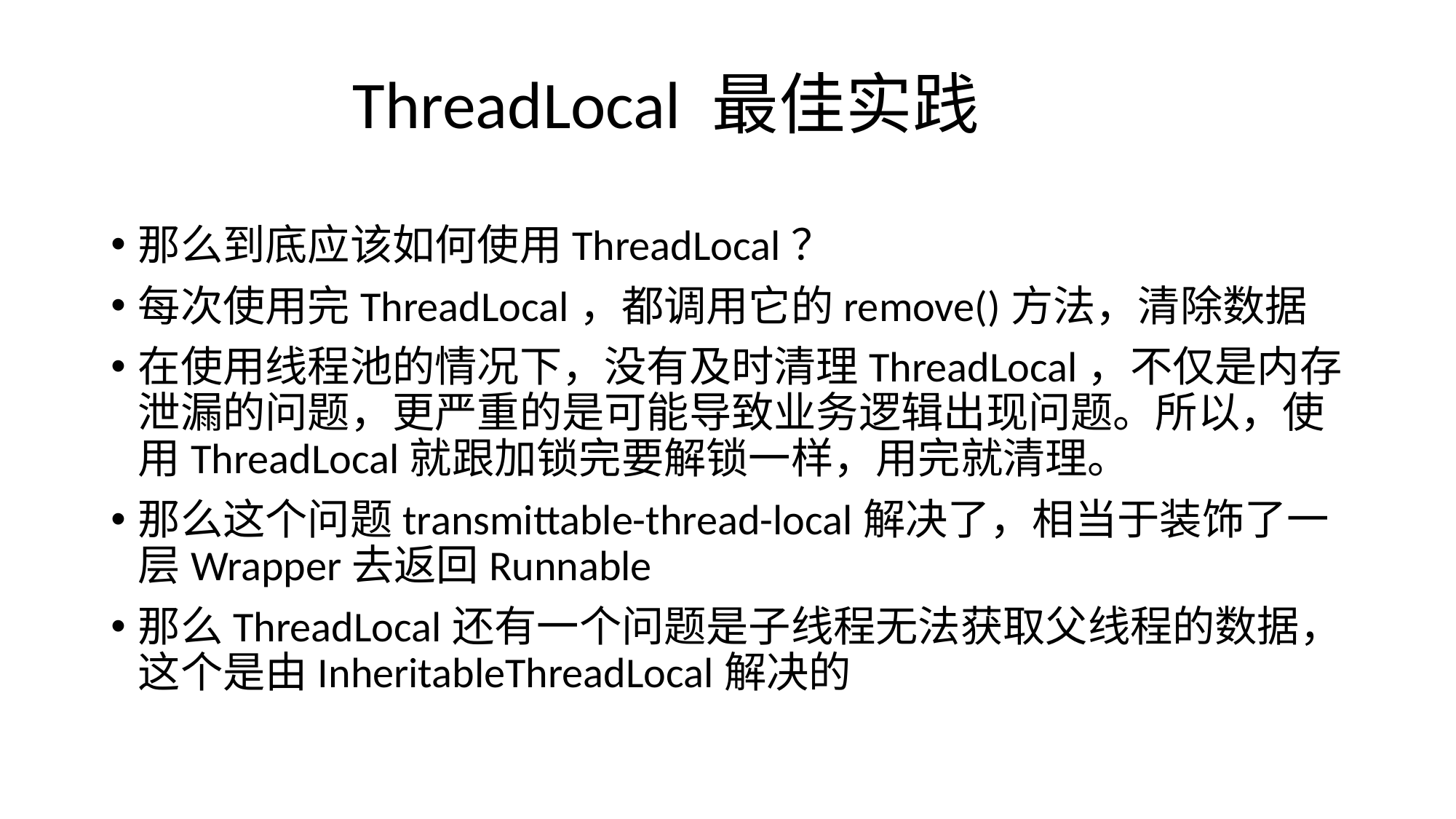

# ThreadLocal 最佳实践
那么到底应该如何使用ThreadLocal？
每次使用完ThreadLocal，都调用它的remove()方法，清除数据
在使用线程池的情况下，没有及时清理ThreadLocal，不仅是内存泄漏的问题，更严重的是可能导致业务逻辑出现问题。所以，使用ThreadLocal就跟加锁完要解锁一样，用完就清理。
那么这个问题transmittable-thread-local解决了，相当于装饰了一层Wrapper去返回Runnable
那么ThreadLocal还有一个问题是子线程无法获取父线程的数据，这个是由InheritableThreadLocal解决的